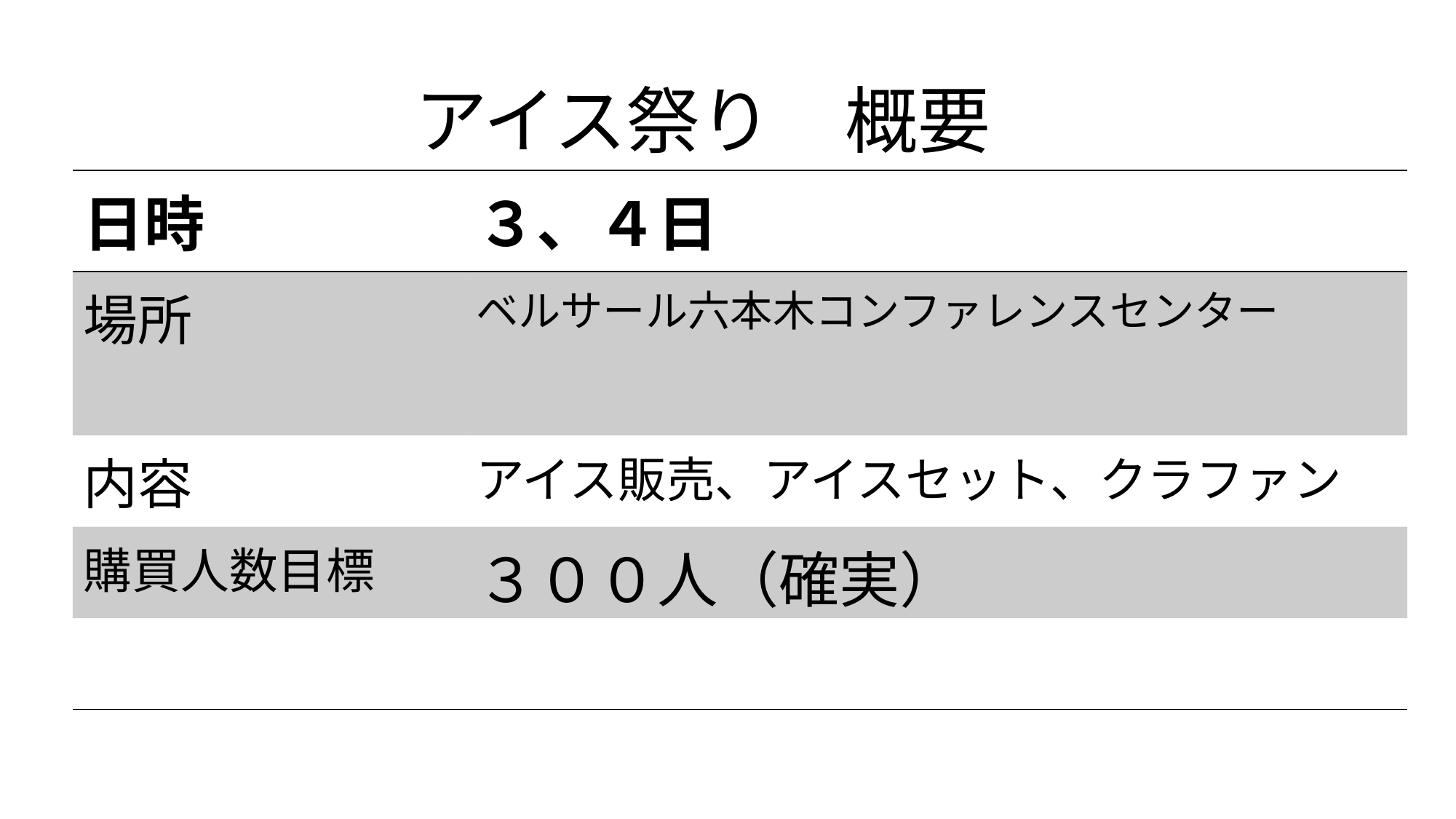

アイス祭り　概要
| 日時 | ３、４日 |
| --- | --- |
| 場所 | ベルサール六本木コンファレンスセンター |
| 内容 | アイス販売、アイスセット、クラファン |
| 購買人数目標 | ３００人（確実） |
|  |  |